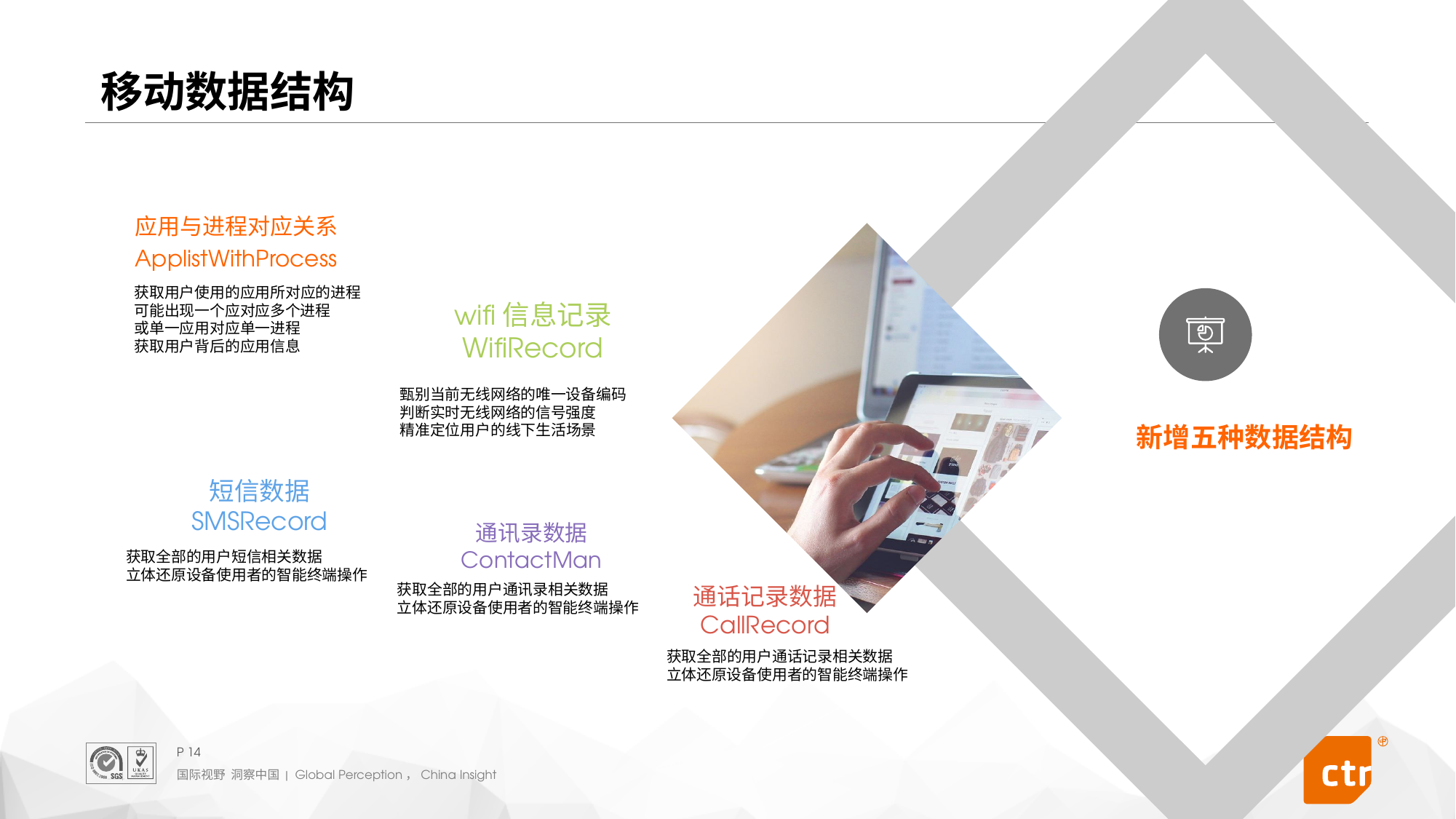

应用与进程对应关系
ApplistWithProcess

获取用户使用的应用所对应的进程
可能出现一个应对应多个进程
或单一应用对应单一进程
获取用户背后的应用信息

新增五种数据结构
wifi信息记录
WifiRecord
甄别当前无线网络的唯一设备编码
判断实时无线网络的信号强度
精准定位用户的线下生活场景
短信数据
SMSRecord
通讯录数据
ContactMan
获取全部的用户短信相关数据
立体还原设备使用者的智能终端操作
获取全部的用户通讯录相关数据
立体还原设备使用者的智能终端操作
通话记录数据
CallRecord
获取全部的用户通话记录相关数据
立体还原设备使用者的智能终端操作
# 移动数据结构
P 14
国际视野  洞察中国 |  Global Perception，China Insight